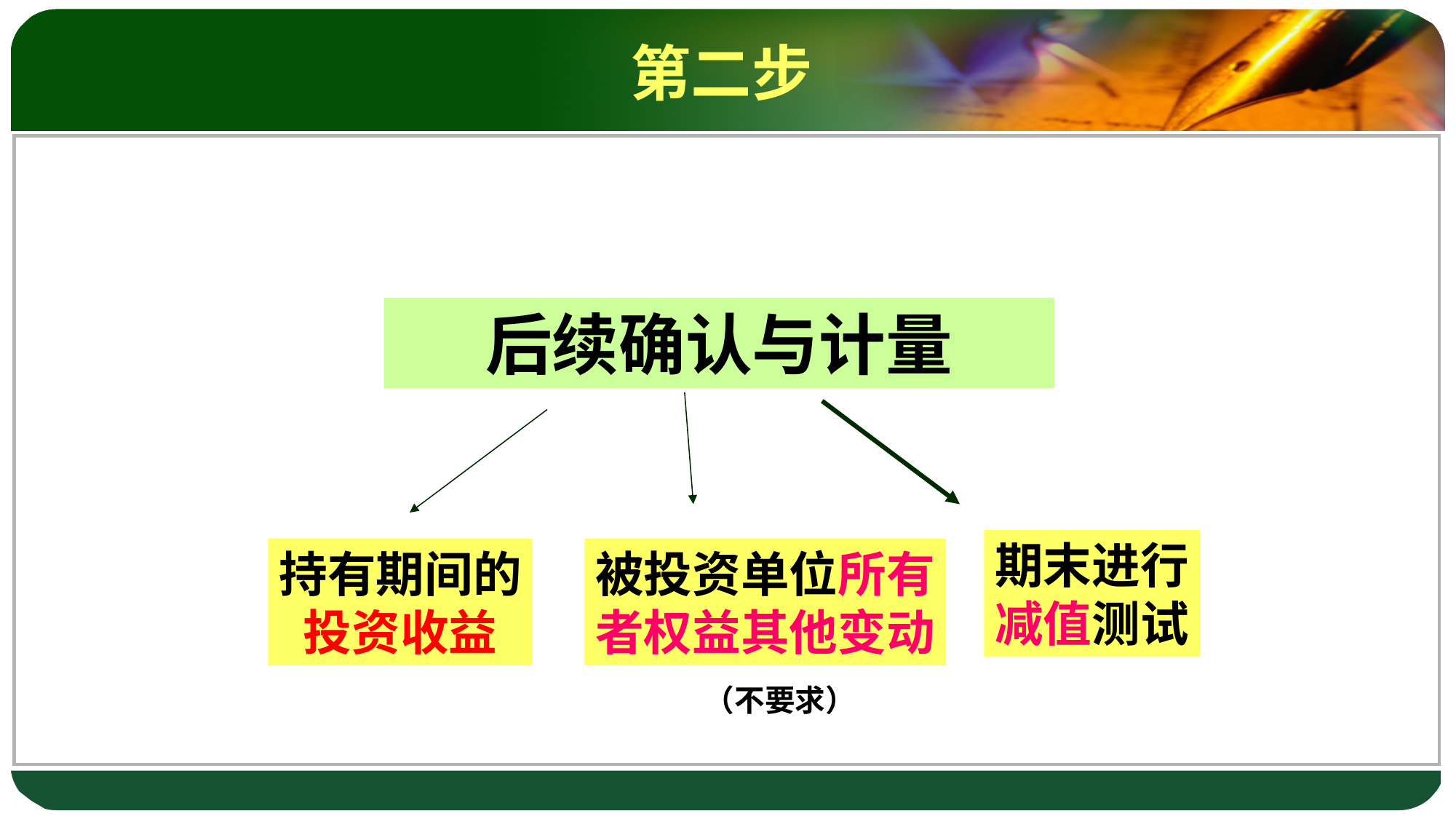

# 第二步
后续确认与计量

期末进行
减值测试
持有期间的
投资收益
被投资单位所有
者权益其他变动
（不要求）